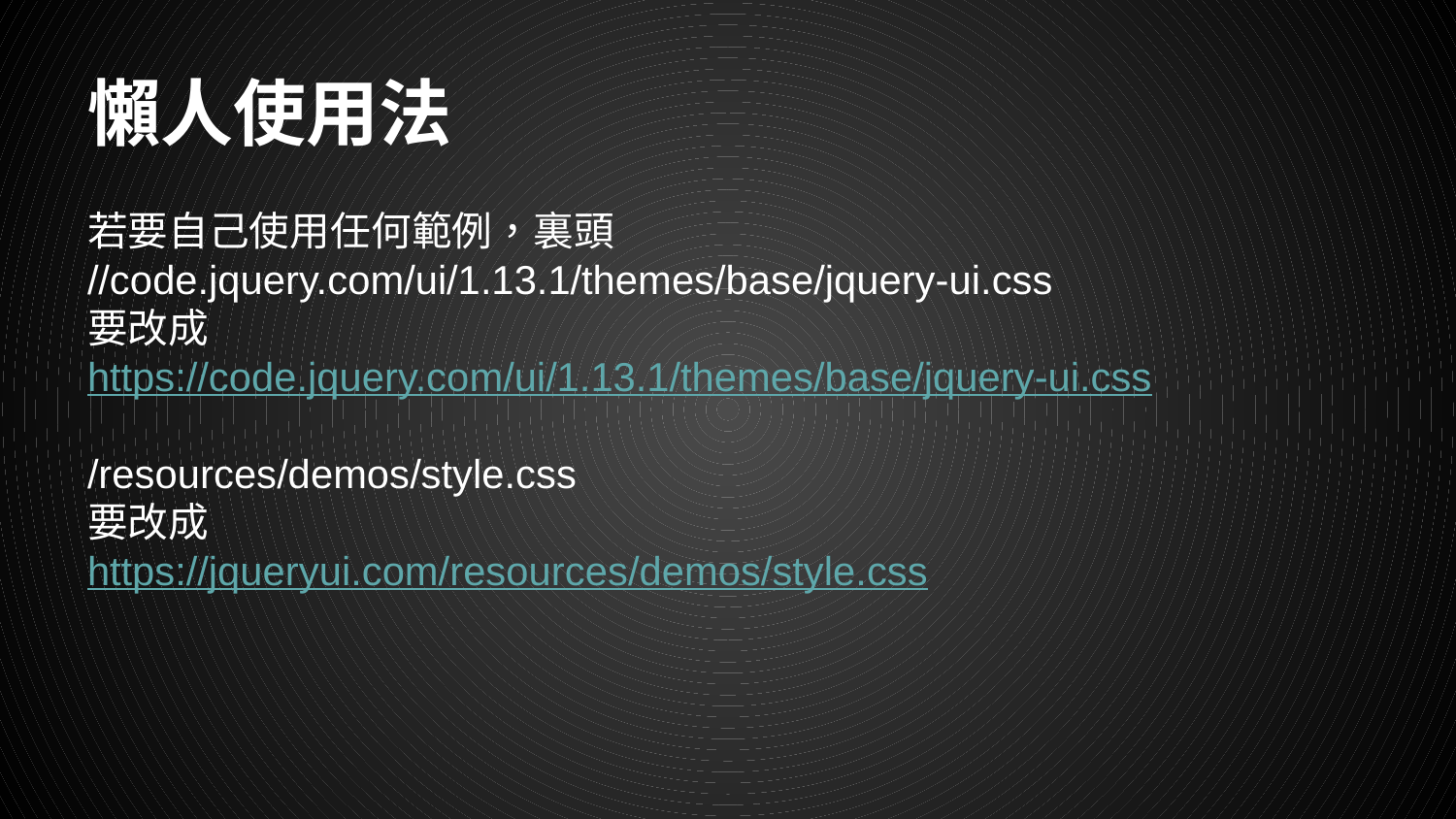

# 懶人使用法
若要自己使用任何範例，裏頭
//code.jquery.com/ui/1.13.1/themes/base/jquery-ui.css
要改成
https://code.jquery.com/ui/1.13.1/themes/base/jquery-ui.css

/resources/demos/style.css
要改成
https://jqueryui.com/resources/demos/style.css